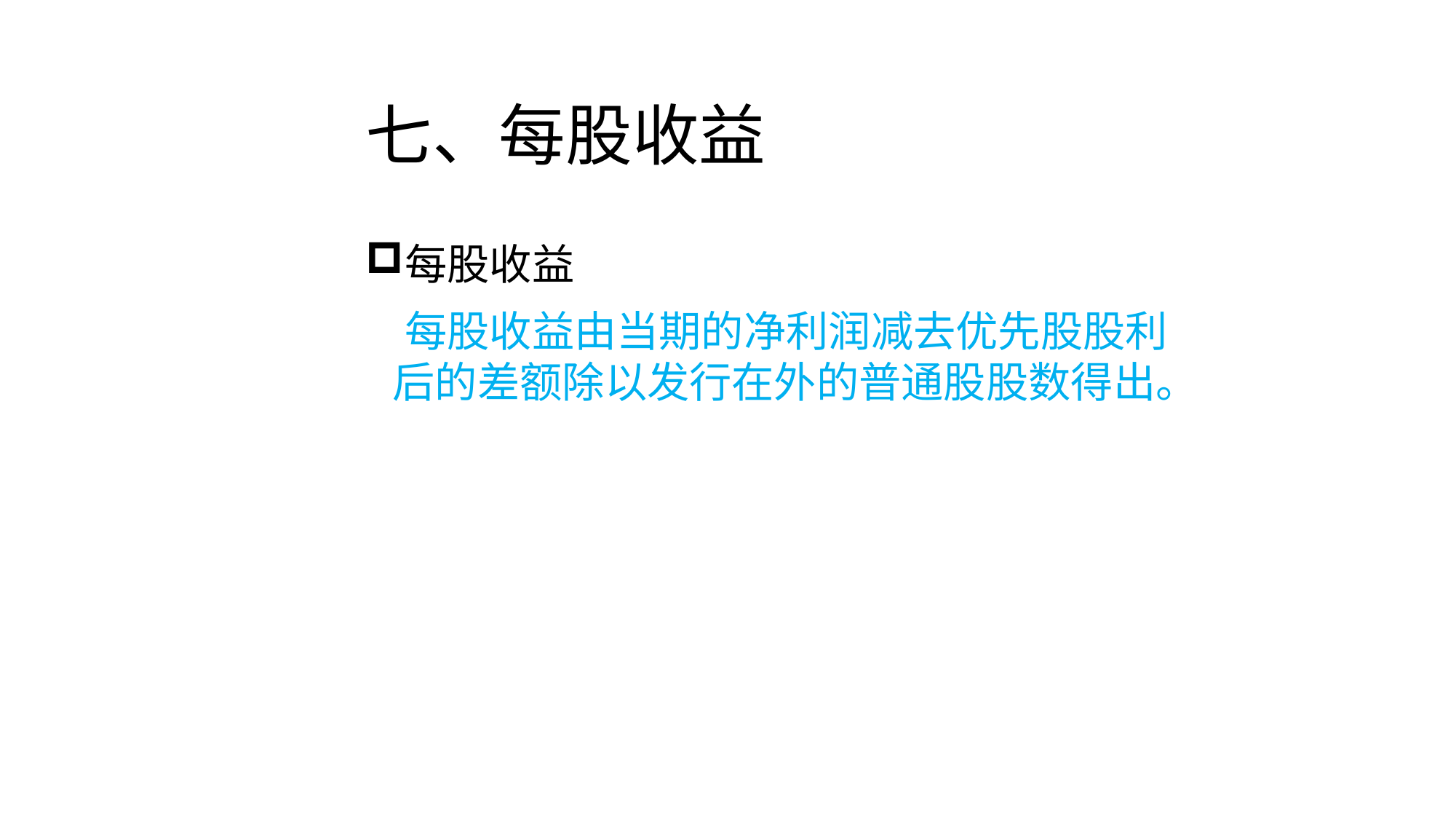

# 七、每股收益

每股收益
每股收益由当期的净利润减去优先股股利后的差额除以发行在外的普通股股数得出。